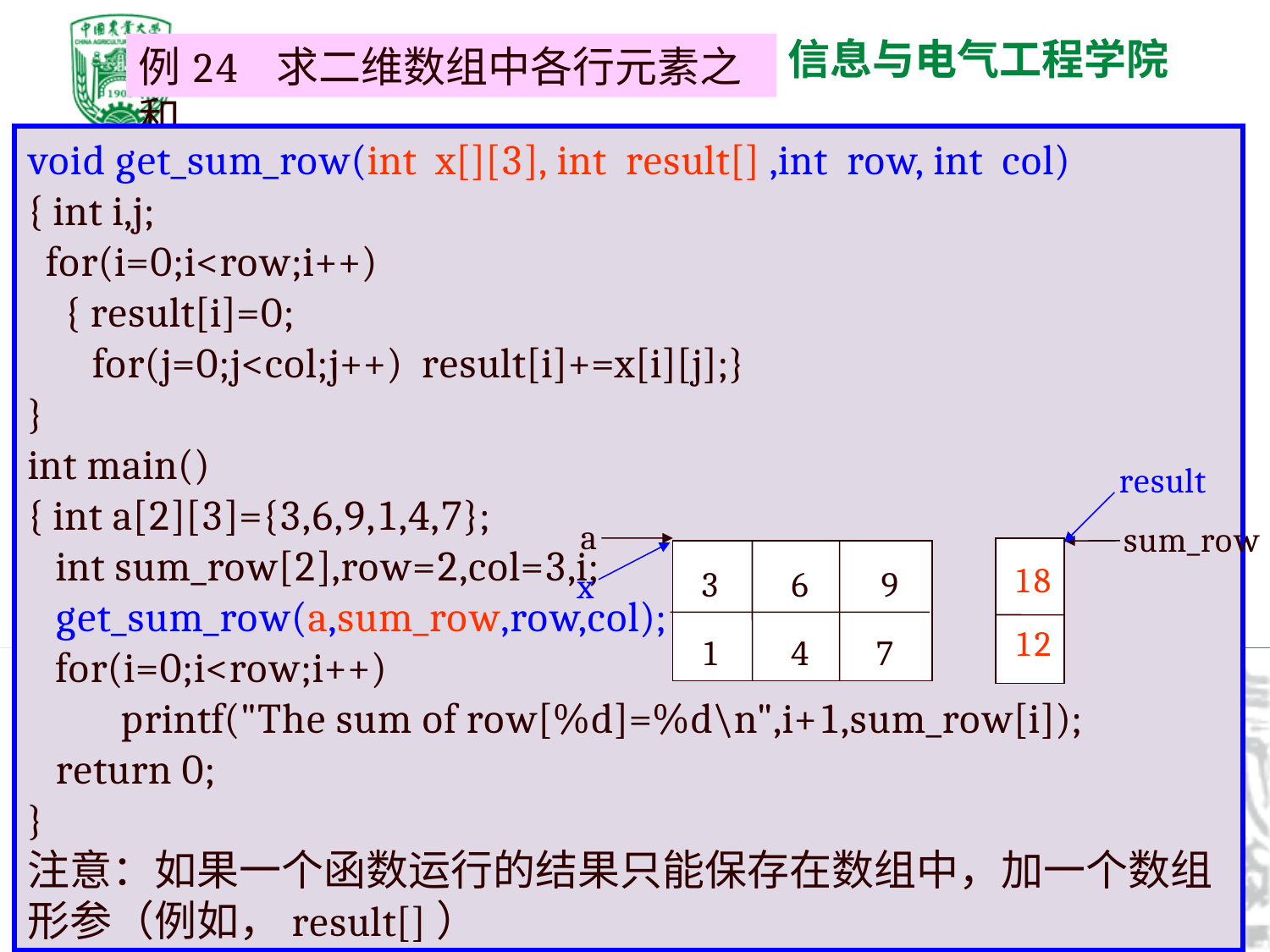

例24   求二维数组中各行元素之和
void get_sum_row(int  x[][3], int  result[] ,int  row, int  col)
{ int i,j;
  for(i=0;i<row;i++)
    { result[i]=0;
       for(j=0;j<col;j++)  result[i]+=x[i][j];}
}
int main()
{ int a[2][3]={3,6,9,1,4,7};
   int sum_row[2],row=2,col=3,i;
   get_sum_row(a,sum_row,row,col);
   for(i=0;i<row;i++)
          printf("The sum of row[%d]=%d\n",i+1,sum_row[i]);
   return 0;
}
注意：如果一个函数运行的结果只能保存在数组中，加一个数组形参（例如，result[]）
result

x
a

3
6
9
1
4
7
sum_row

18
12